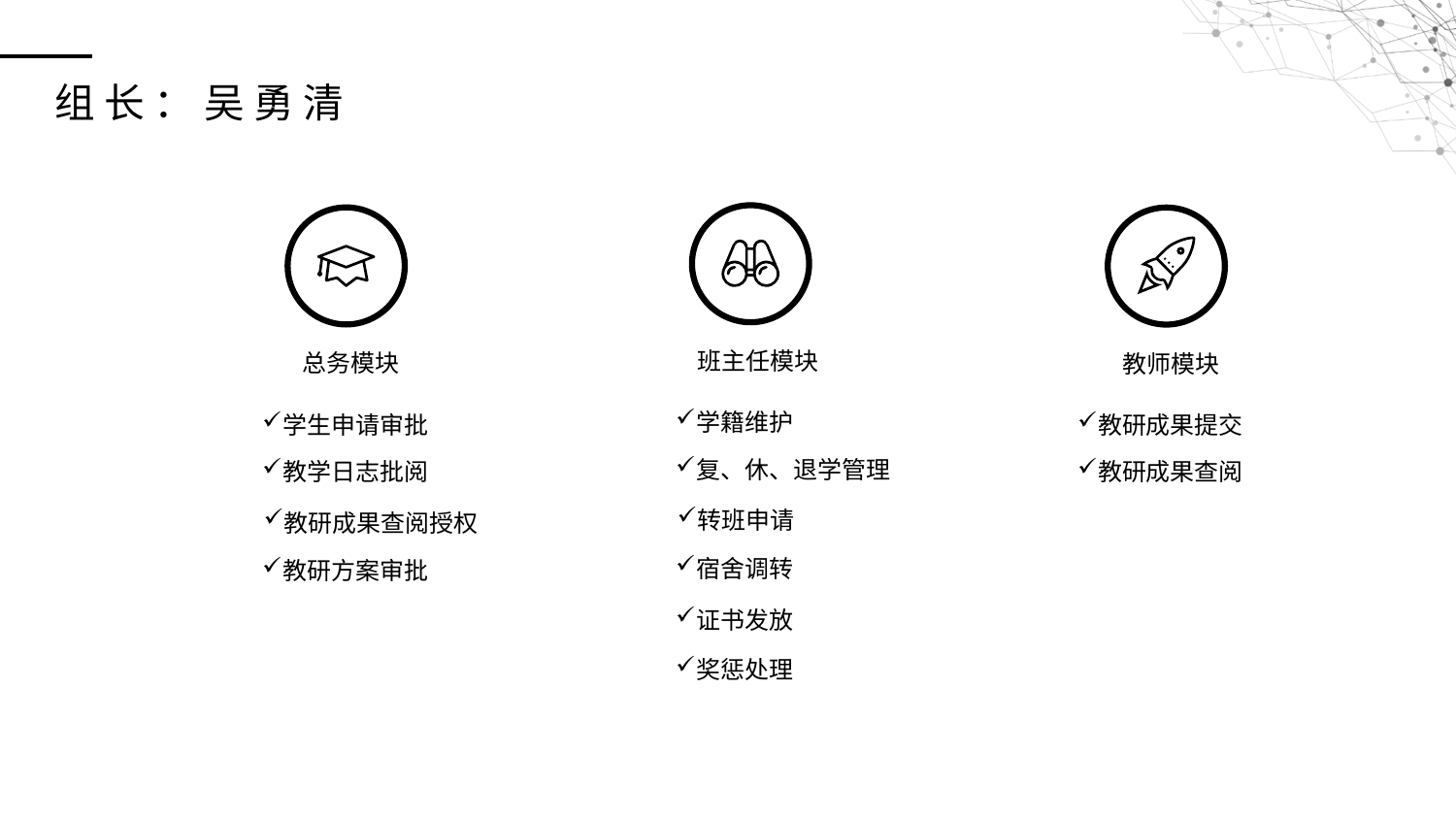

组长：吴勇清

班主任模块
总务模块
教师模块
学籍维护
学生申请审批
教研成果提交
复、休、退学管理
教学日志批阅
教研成果查阅
转班申请
教研成果查阅授权
宿舍调转
教研方案审批
证书发放
奖惩处理